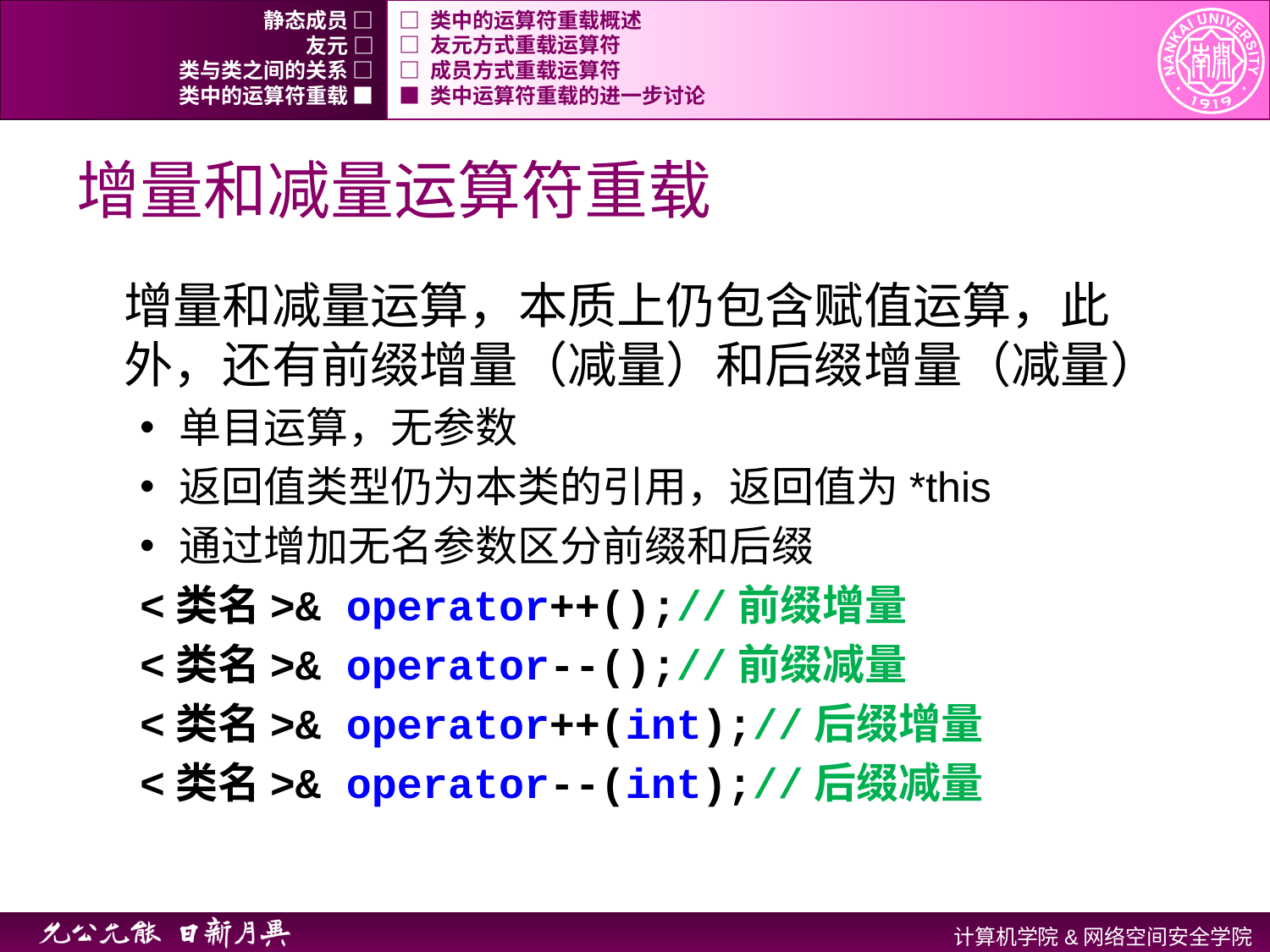

静态成员 □
□ 类中的运算符重载概述
友元 □
□ 友元方式重载运算符
类与类之间的关系 □
□ 成员方式重载运算符
类中的运算符重载 ■

■ 类中运算符重载的进一步讨论
# 增量和减量运算符重载
增量和减量运算，本质上仍包含赋值运算，此外，还有前缀增量（减量）和后缀增量（减量）
单目运算，无参数
返回值类型仍为本类的引用，返回值为*this
通过增加无名参数区分前缀和后缀
<类名>& operator++();//前缀增量
<类名>& operator--();//前缀减量
<类名>& operator++(int);//后缀增量
<类名>& operator--(int);//后缀减量